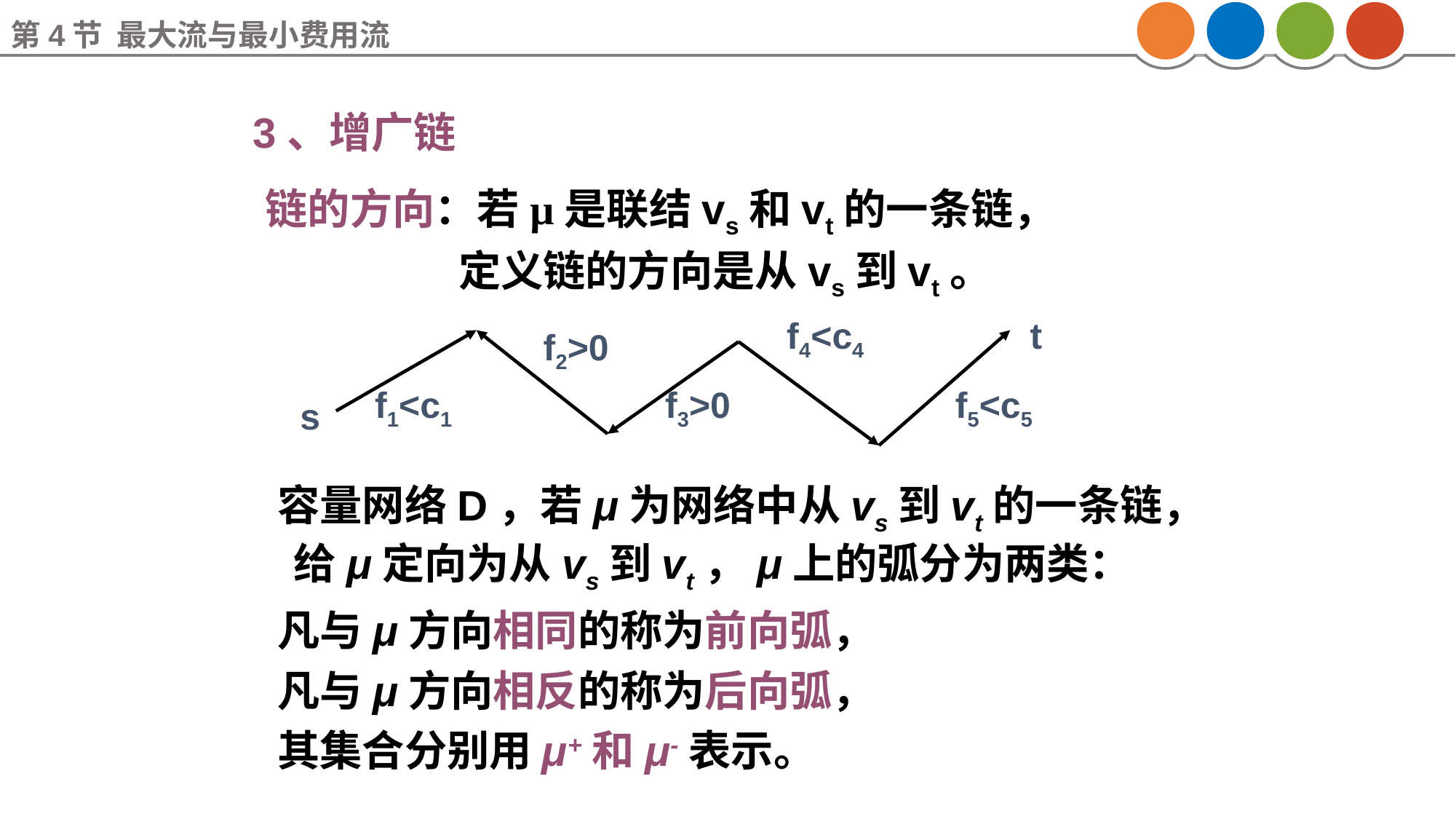

第4节  最大流与最小费用流
3、增广链
 链的方向：若µ是联结vs和vt的一条链，
                     定义链的方向是从vs到vt。
f4<c4
t
f2>0

f1<c1
f3>0
f5<c5
s

容量网络D，若μ为网络中从vs到vt的一条链，        给μ定向为从vs到vt，μ上的弧分为两类：
凡与μ方向相同的称为前向弧，
凡与μ方向相反的称为后向弧，
其集合分别用μ+和μ-表示。